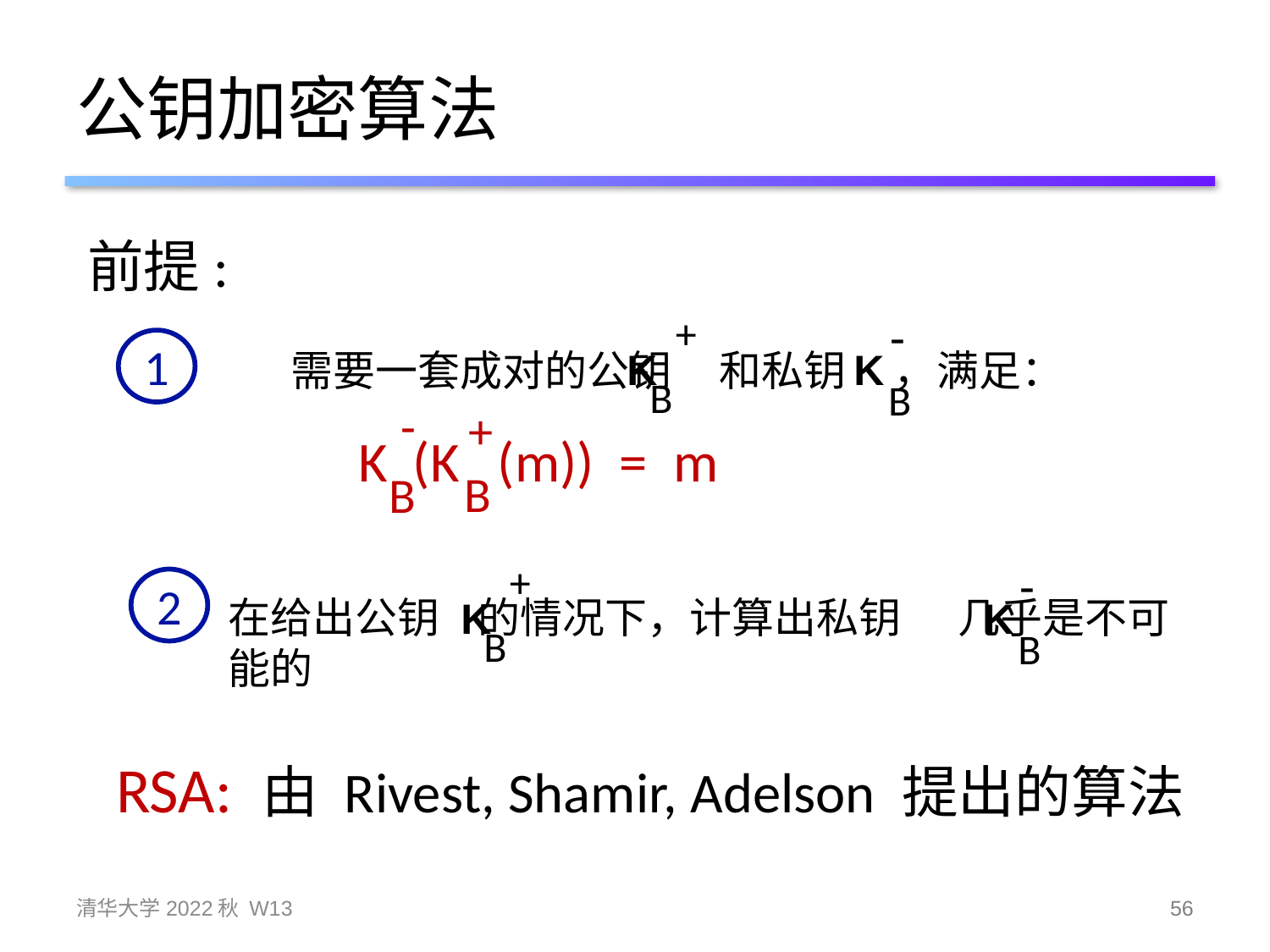

# 公钥加密算法
前提:
-
K
B
+
K
B

1
需要一套成对的公钥     和私钥     ，满足：
-
+
K  (K   (m))  =  m
B
B
+
K
B
-
K
B

2
在给出公钥    的情况下，计算出私钥      几乎是不可能的
RSA: 由 Rivest, Shamir, Adelson 提出的算法
清华大学2022秋 W13
56